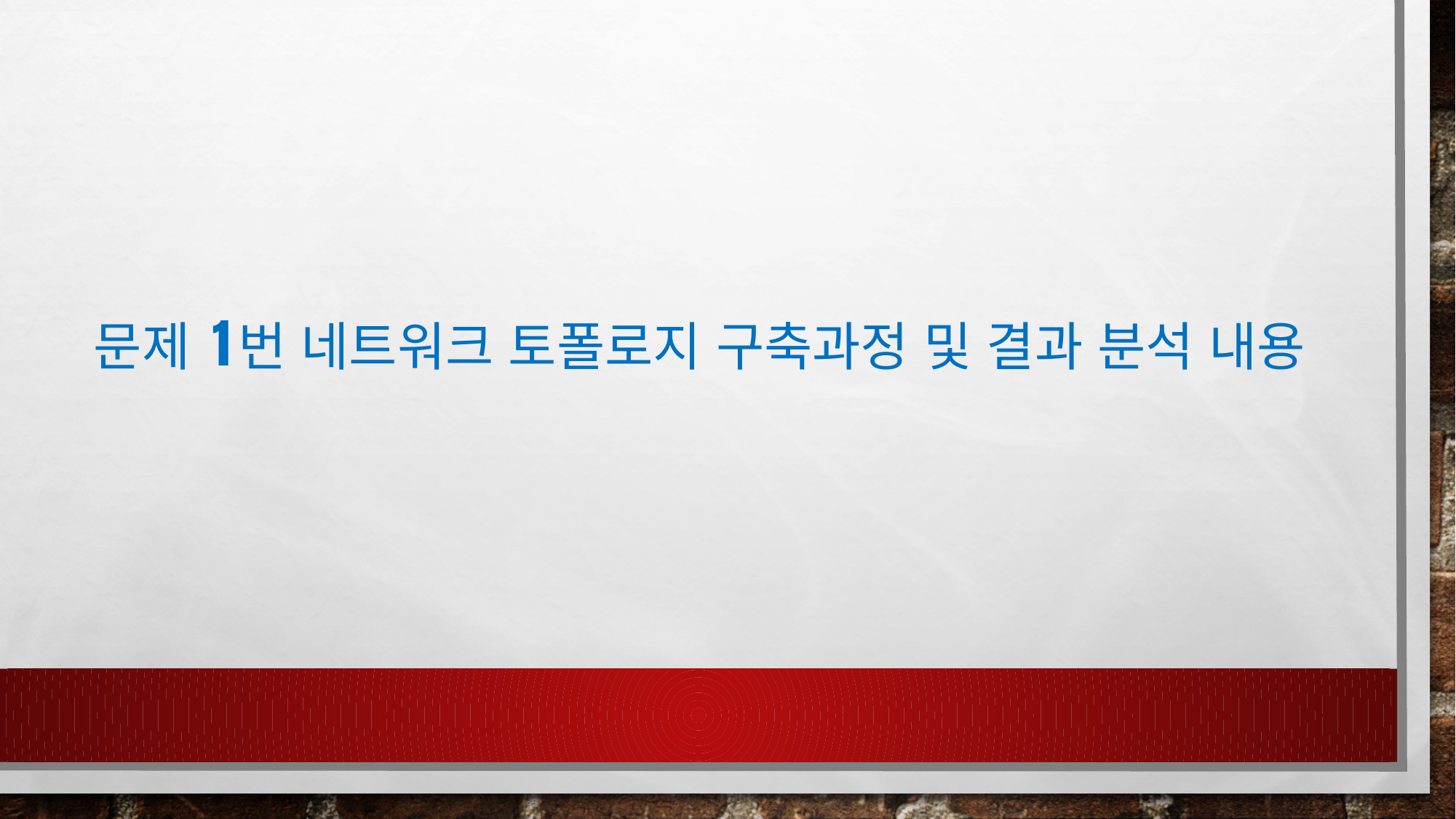

# 문제 1번 네트워크 토폴로지 구축과정 및 결과 분석 내용